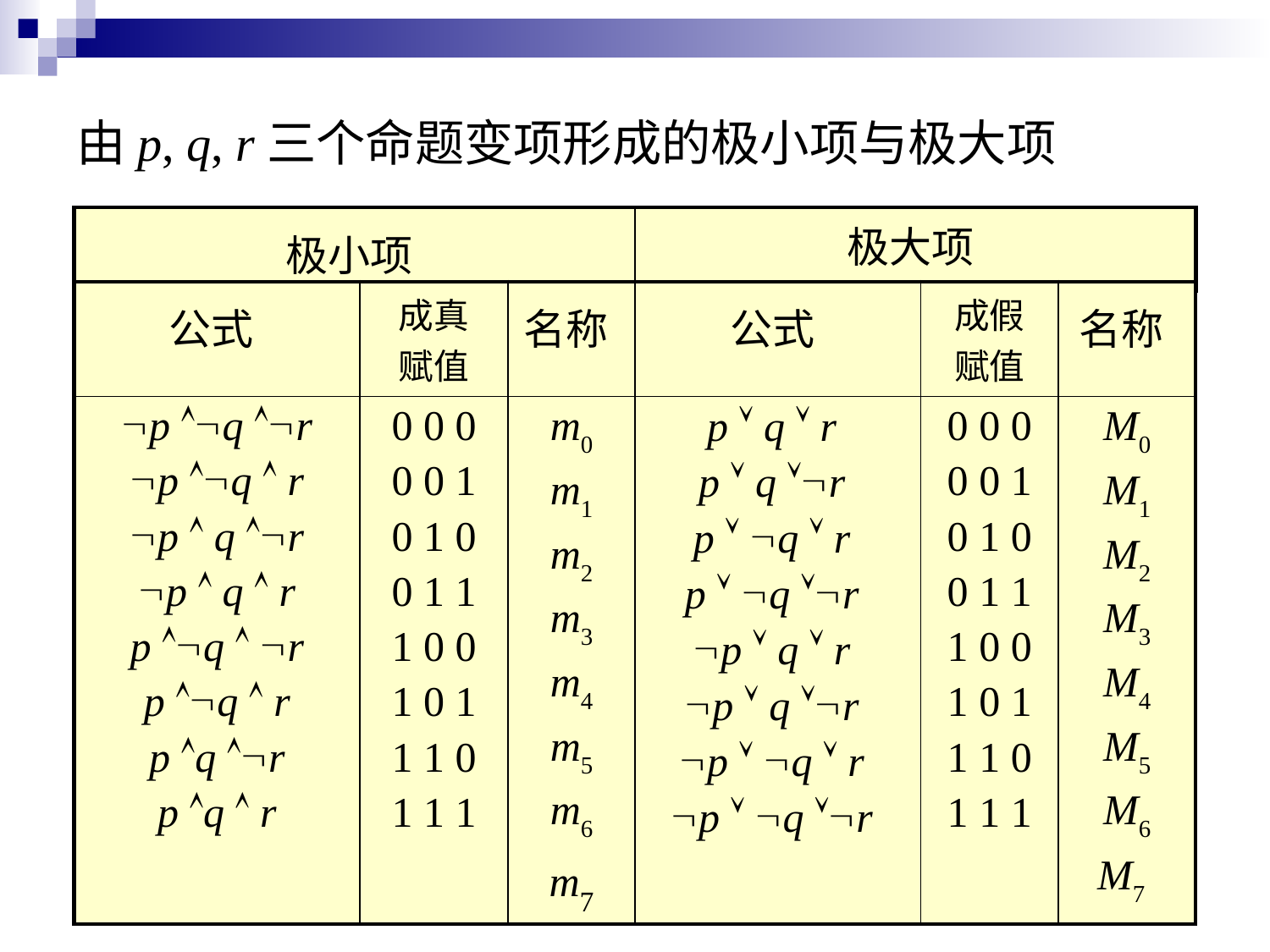

#
由p, q, r三个命题变项形成的极小项与极大项
| 极小项 | 极大项 |
| --- | --- |
| 公式 | 成真 赋值 | 名称 | 公式 | 成假 赋值 | 名称 |
| --- | --- | --- | --- | --- | --- |
| ¬p ∧¬q ∧¬r ¬p ∧¬q ∧ r ¬p ∧ q ∧¬r ¬p ∧ q ∧ r p ∧¬q ∧ ¬r p ∧¬q ∧ r p ∧q ∧¬r p ∧q ∧ r | 0 0 0 0 0 1 0 1 0 0 1 1 1 0 0 1 0 1 1 1 0 1 1 1 | m0 m1 m2 m3 m4 m5 m6 m7 | p ∨ q ∨ r p ∨ q ∨¬r p ∨ ¬q ∨ r p ∨ ¬q ∨¬r ¬p ∨ q ∨ r ¬p ∨ q ∨¬r ¬p ∨ ¬q ∨ r ¬p ∨ ¬q ∨¬r | 0 0 0 0 0 1 0 1 0 0 1 1 1 0 0 1 0 1 1 1 0 1 1 1 | M0 M1 M2 M3 M4 M5 M6 M7 |
19